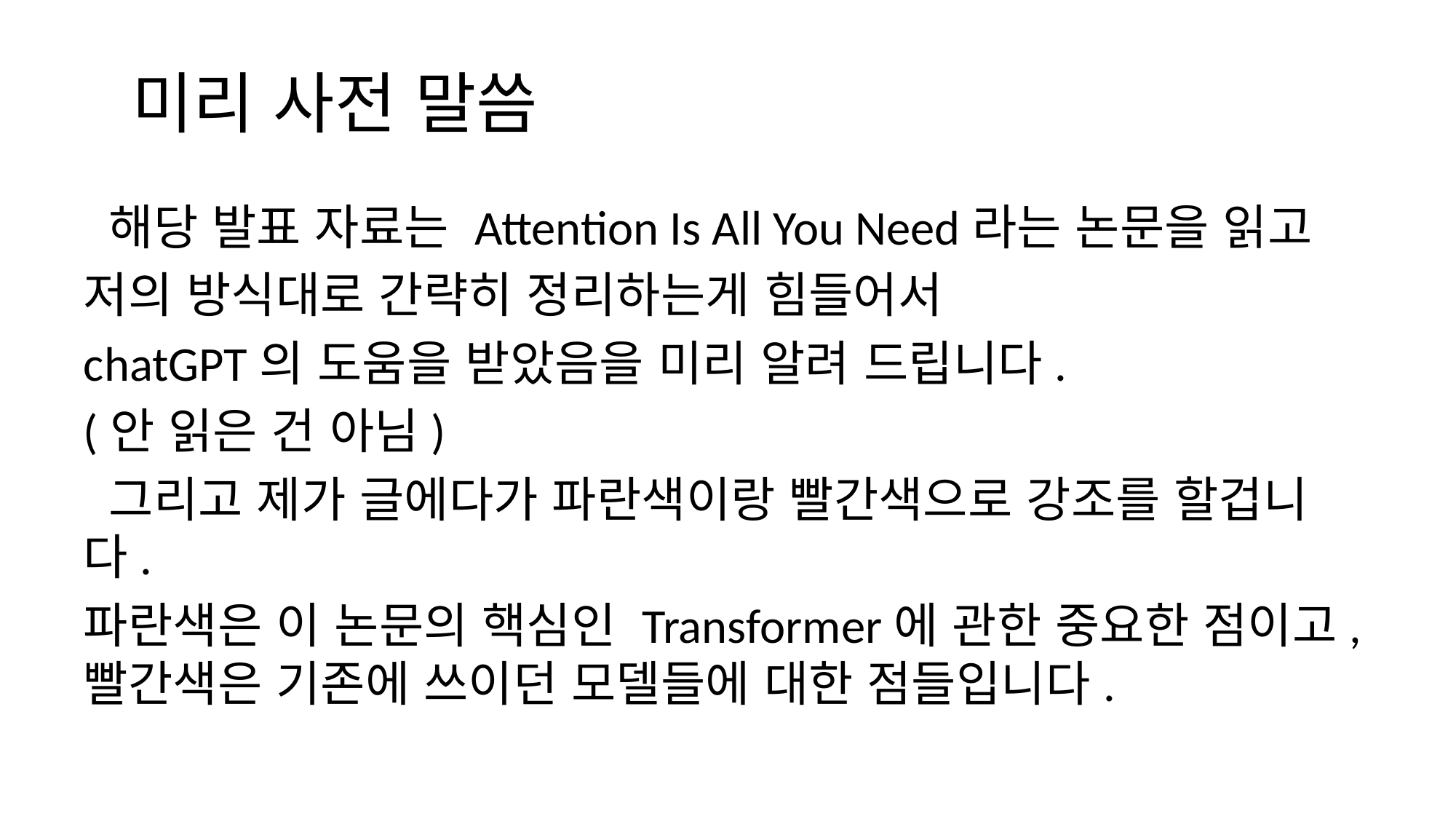

# 미리 사전 말씀
 해당 발표 자료는 Attention Is All You Need라는 논문을 읽고
저의 방식대로 간략히 정리하는게 힘들어서
chatGPT의 도움을 받았음을 미리 알려 드립니다.
(안 읽은 건 아님)
 그리고 제가 글에다가 파란색이랑 빨간색으로 강조를 할겁니다.
파란색은 이 논문의 핵심인 Transformer에 관한 중요한 점이고, 빨간색은 기존에 쓰이던 모델들에 대한 점들입니다.